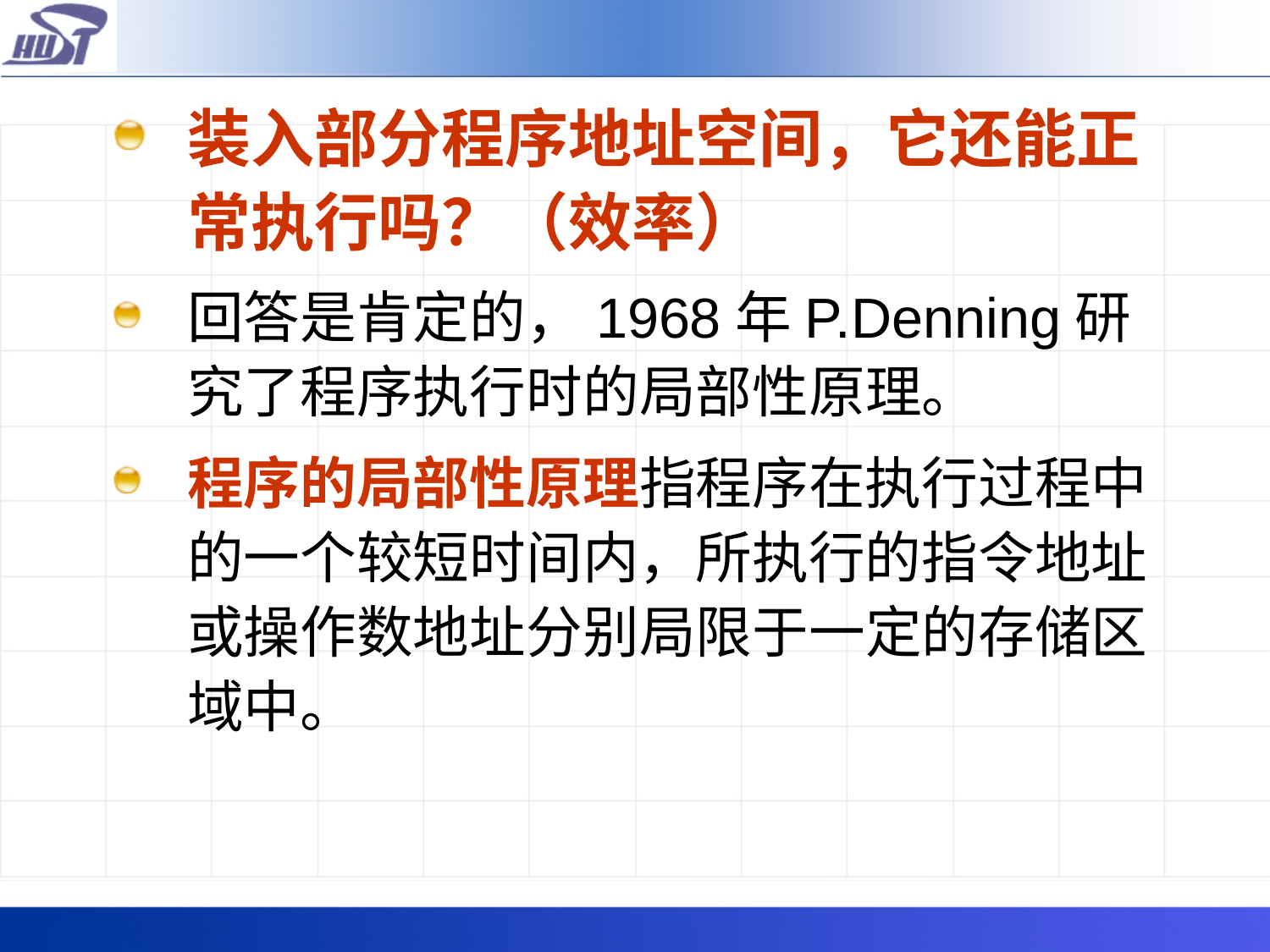

装入部分程序地址空间，它还能正常执行吗？（效率）
回答是肯定的，1968年P.Denning研究了程序执行时的局部性原理。
程序的局部性原理指程序在执行过程中的一个较短时间内，所执行的指令地址或操作数地址分别局限于一定的存储区域中。
# 35